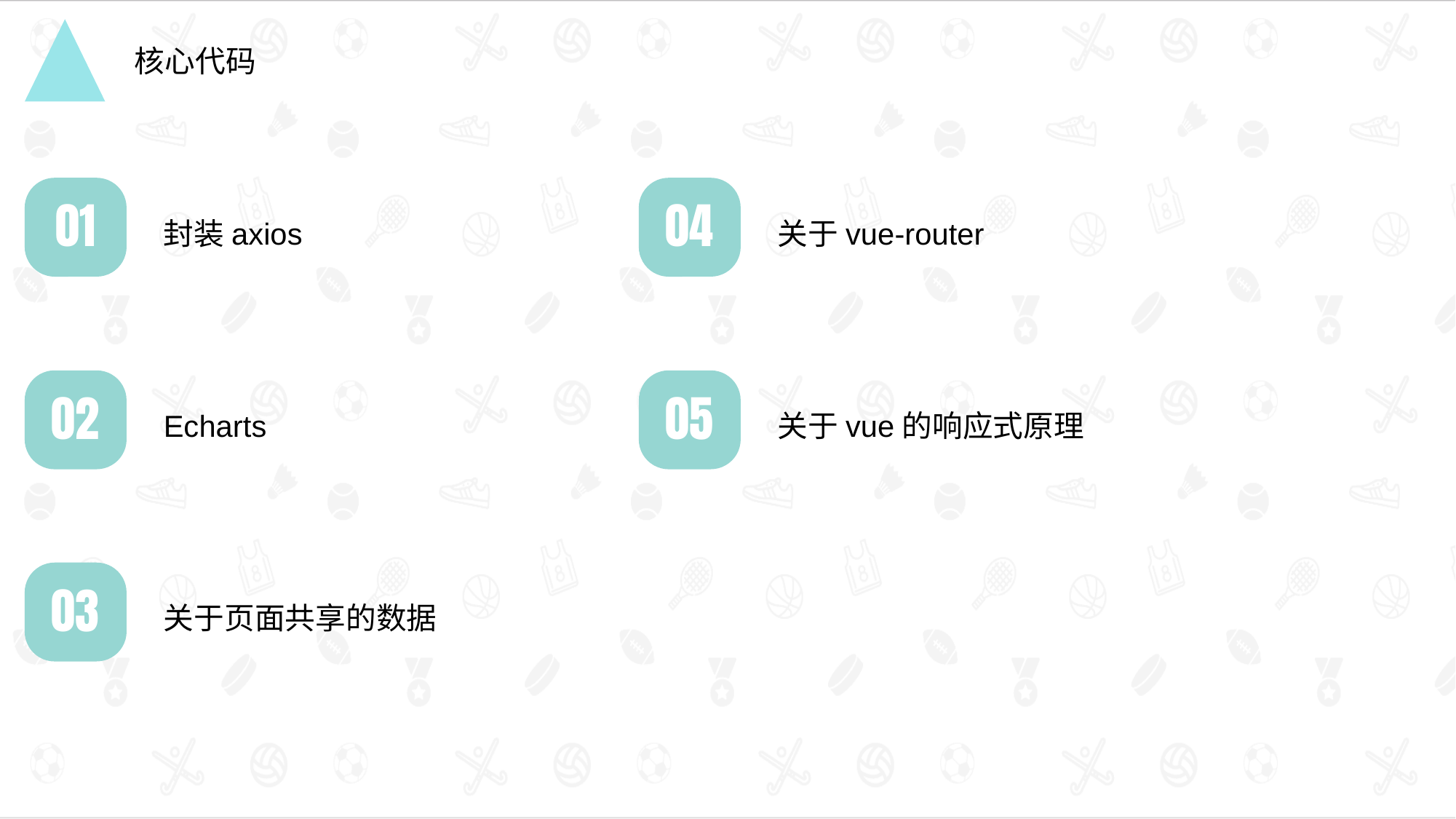

核心代码
01
封装axios
04
关于vue-router
02
Echarts
05
关于vue的响应式原理
03
关于页面共享的数据